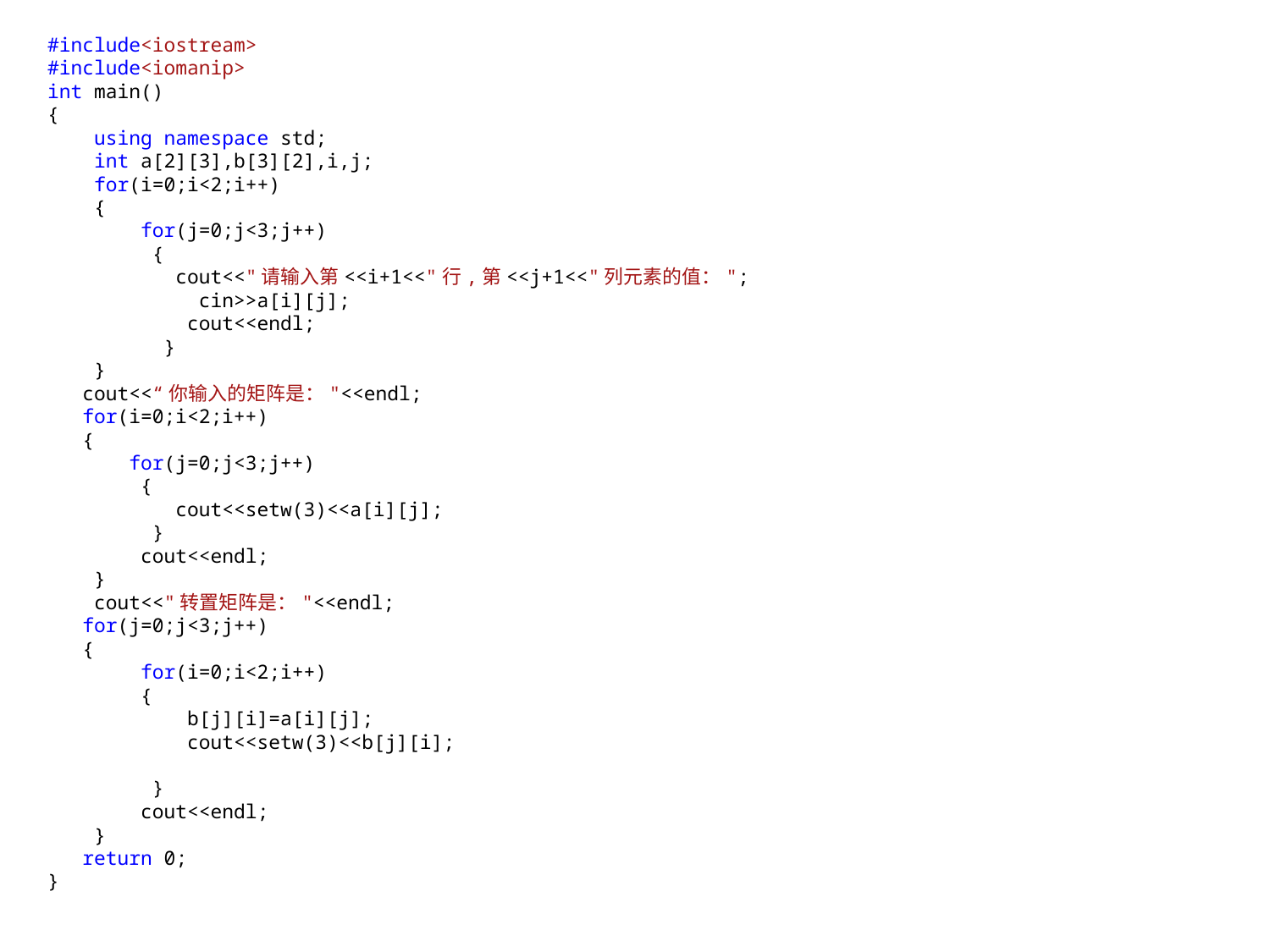

#include<iostream>
#include<iomanip>
int main()
{
    using namespace std;
    int a[2][3],b[3][2],i,j;
    for(i=0;i<2;i++)
    {
        for(j=0;j<3;j++)
         {
           cout<<"请输入第<<i+1<<"行,第<<j+1<<"列元素的值：";
             cin>>a[i][j];
            cout<<endl;
          }
    }
   cout<<“你输入的矩阵是："<<endl;
   for(i=0;i<2;i++)
   {
       for(j=0;j<3;j++)
        {
           cout<<setw(3)<<a[i][j];
         }
        cout<<endl;
    }
    cout<<"转置矩阵是："<<endl;
   for(j=0;j<3;j++)
   {
        for(i=0;i<2;i++)
        {
            b[j][i]=a[i][j];
            cout<<setw(3)<<b[j][i];

         }
        cout<<endl;
    }
   return 0;
}